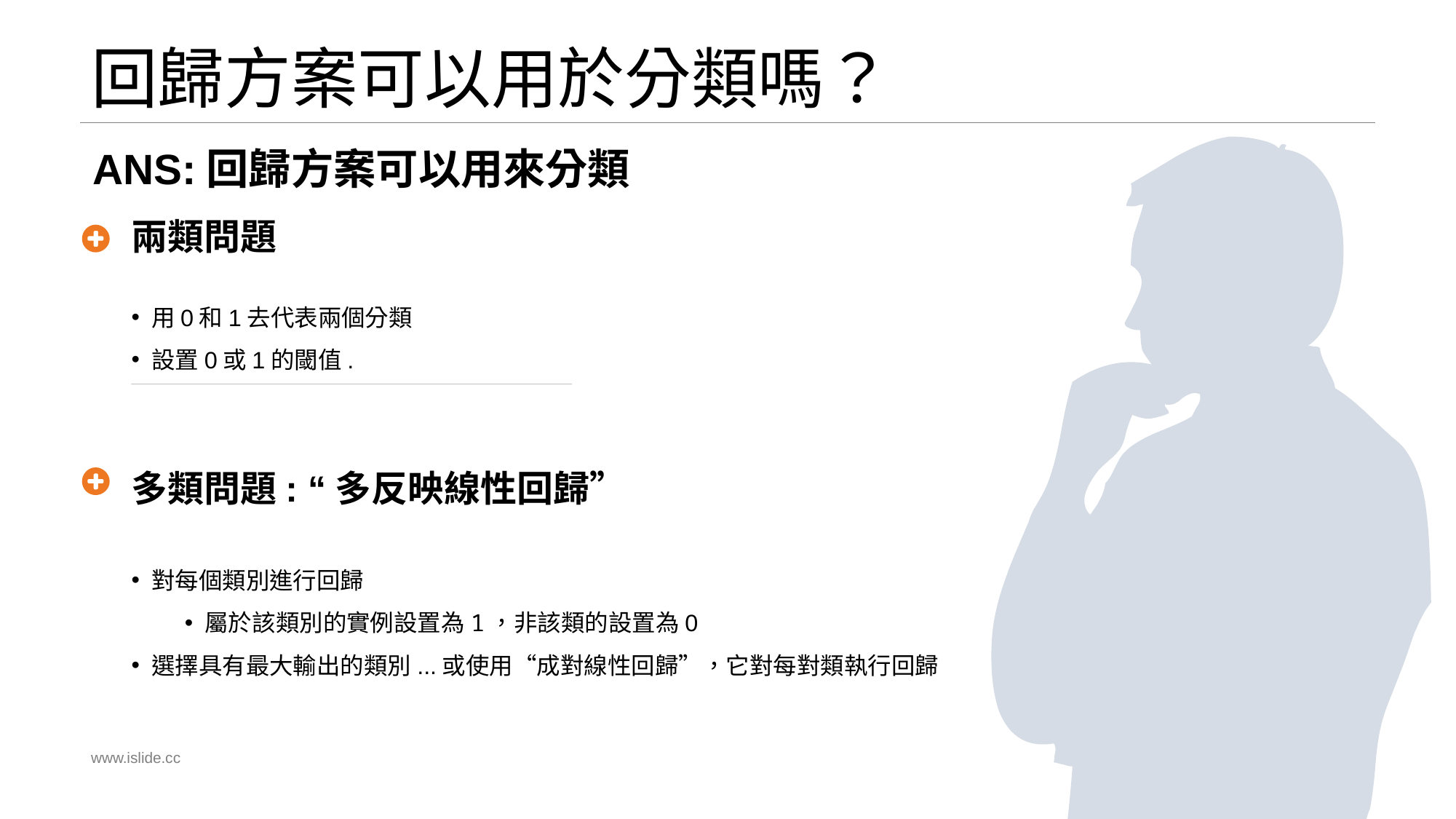

# 回歸方案可以用於分類嗎？
ANS:回歸方案可以用來分類

兩類問題

用0和1去代表兩個分類
設置0或1的閾值.
多類問題: “多反映線性回歸”

對每個類別進行回歸
屬於該類別的實例設置為1，非該類的設置為0
選擇具有最大輸出的類別...或使用“成對線性回歸”，它對每對類執行回歸
www.islide.cc
2